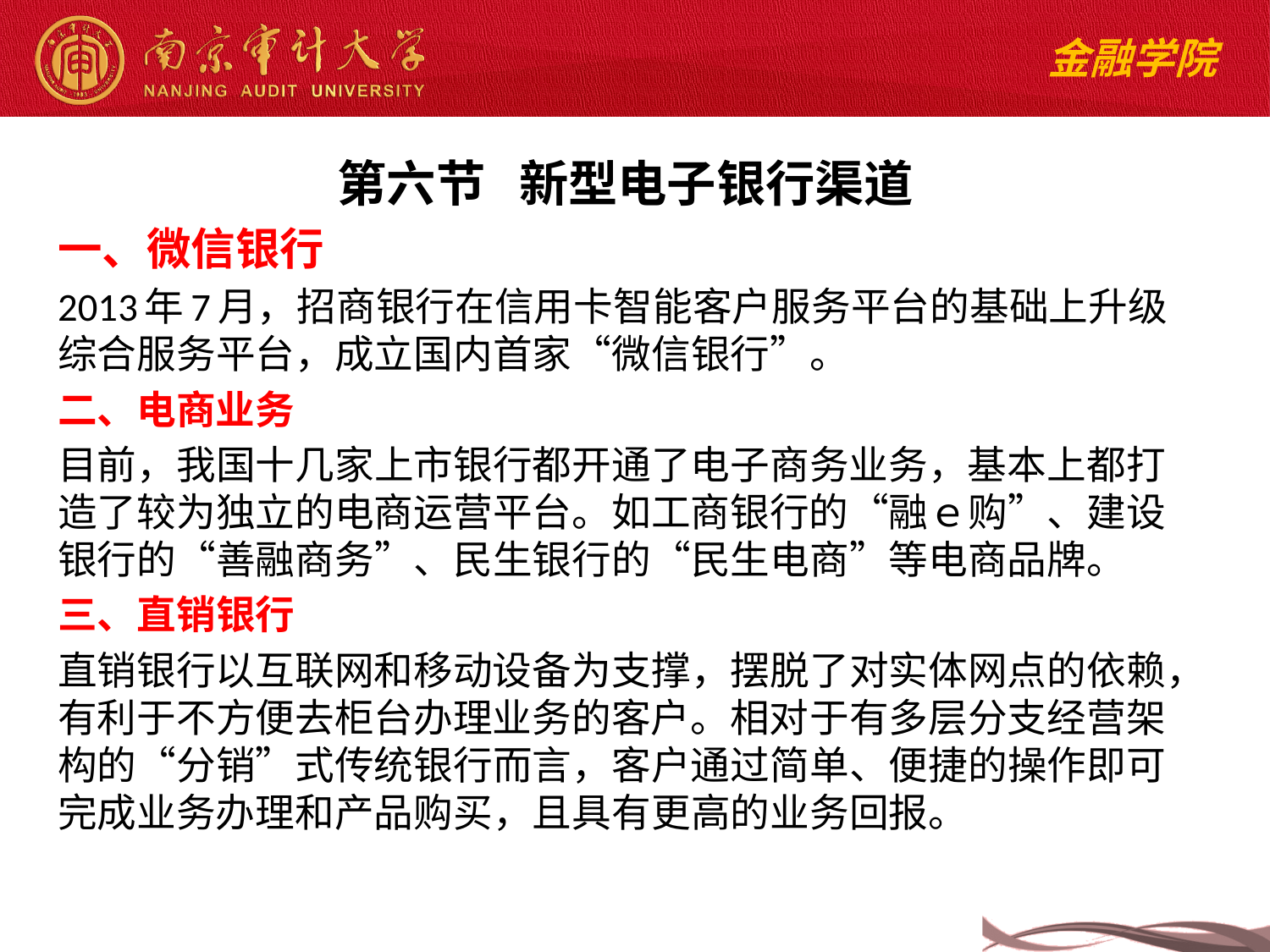

第六节   新型电子银行渠道
一、微信银行
2013年7月，招商银行在信用卡智能客户服务平台的基础上升级综合服务平台，成立国内首家“微信银行”。
二、电商业务
目前，我国十几家上市银行都开通了电子商务业务，基本上都打造了较为独立的电商运营平台。如工商银行的“融ｅ购”、建设银行的“善融商务”、民生银行的“民生电商”等电商品牌。
三、直销银行
直销银行以互联网和移动设备为支撑，摆脱了对实体网点的依赖，有利于不方便去柜台办理业务的客户。相对于有多层分支经营架构的“分销”式传统银行而言，客户通过简单、便捷的操作即可完成业务办理和产品购买，且具有更高的业务回报。